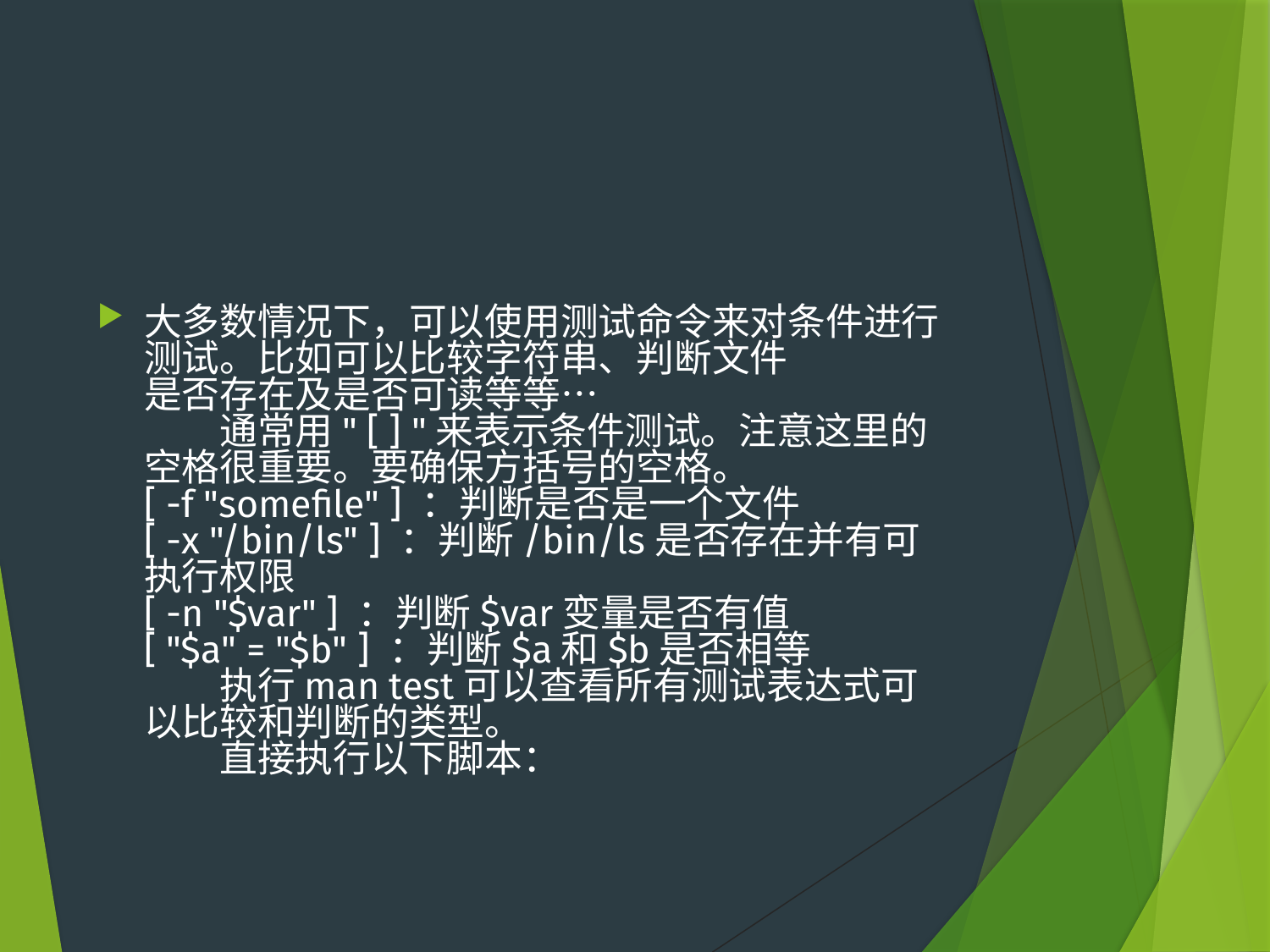

#
大多数情况下，可以使用测试命令来对条件进行测试。比如可以比较字符串、判断文件
是否存在及是否可读等等…
　　通常用" [ ] "来表示条件测试。注意这里的空格很重要。要确保方括号的空格。
[ -f "somefile" ] ：判断是否是一个文件
[ -x "/bin/ls" ] ：判断/bin/ls是否存在并有可执行权限
[ -n "$var" ] ：判断$var变量是否有值
[ "$a" = "$b" ] ：判断$a和$b是否相等
　　执行man test可以查看所有测试表达式可以比较和判断的类型。
　　直接执行以下脚本：